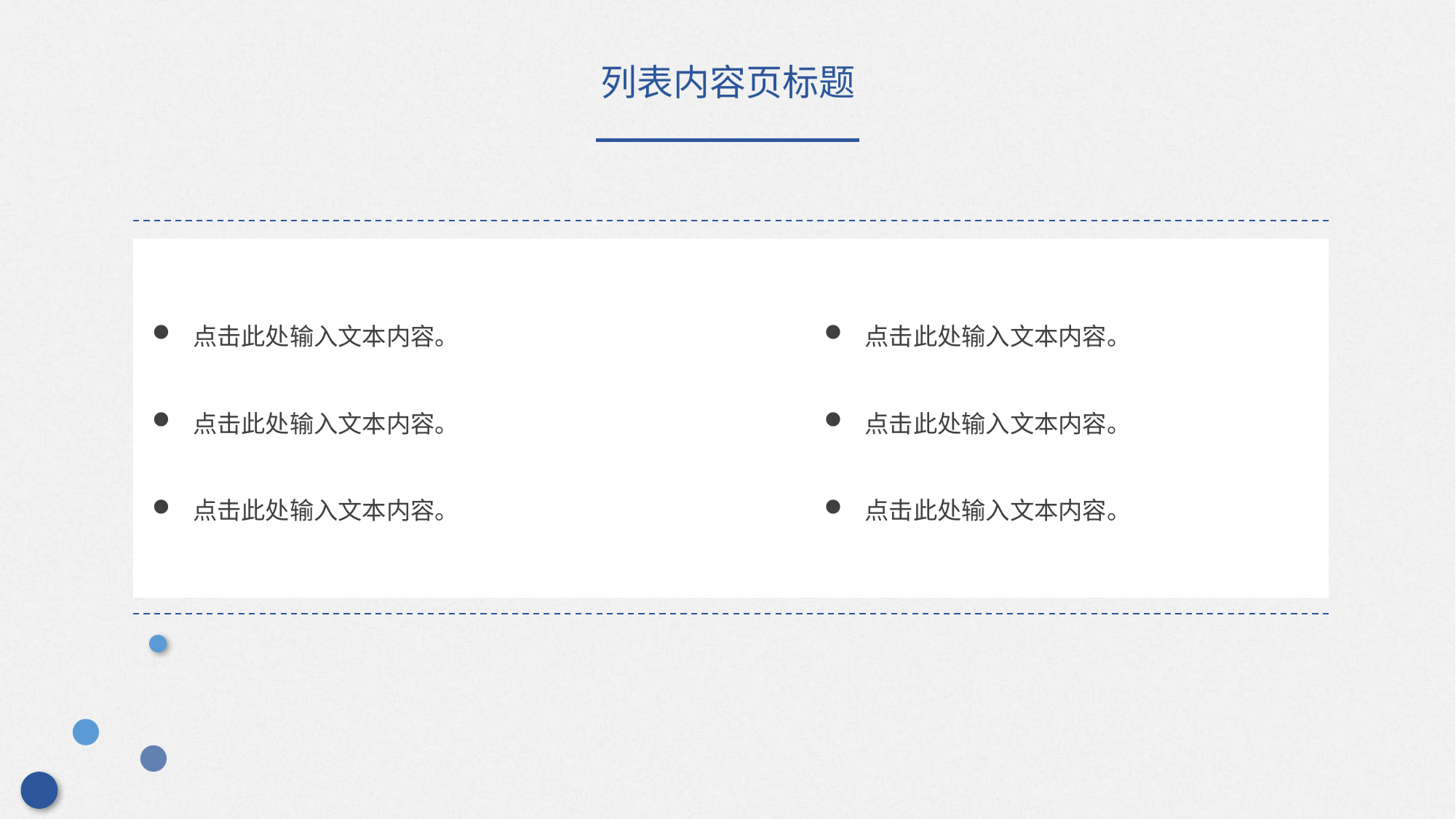

列表内容页标题

点击此处输入文本内容。

点击此处输入文本内容。

点击此处输入文本内容。
点击此处输入文本内容。

点击此处输入文本内容。

点击此处输入文本内容。